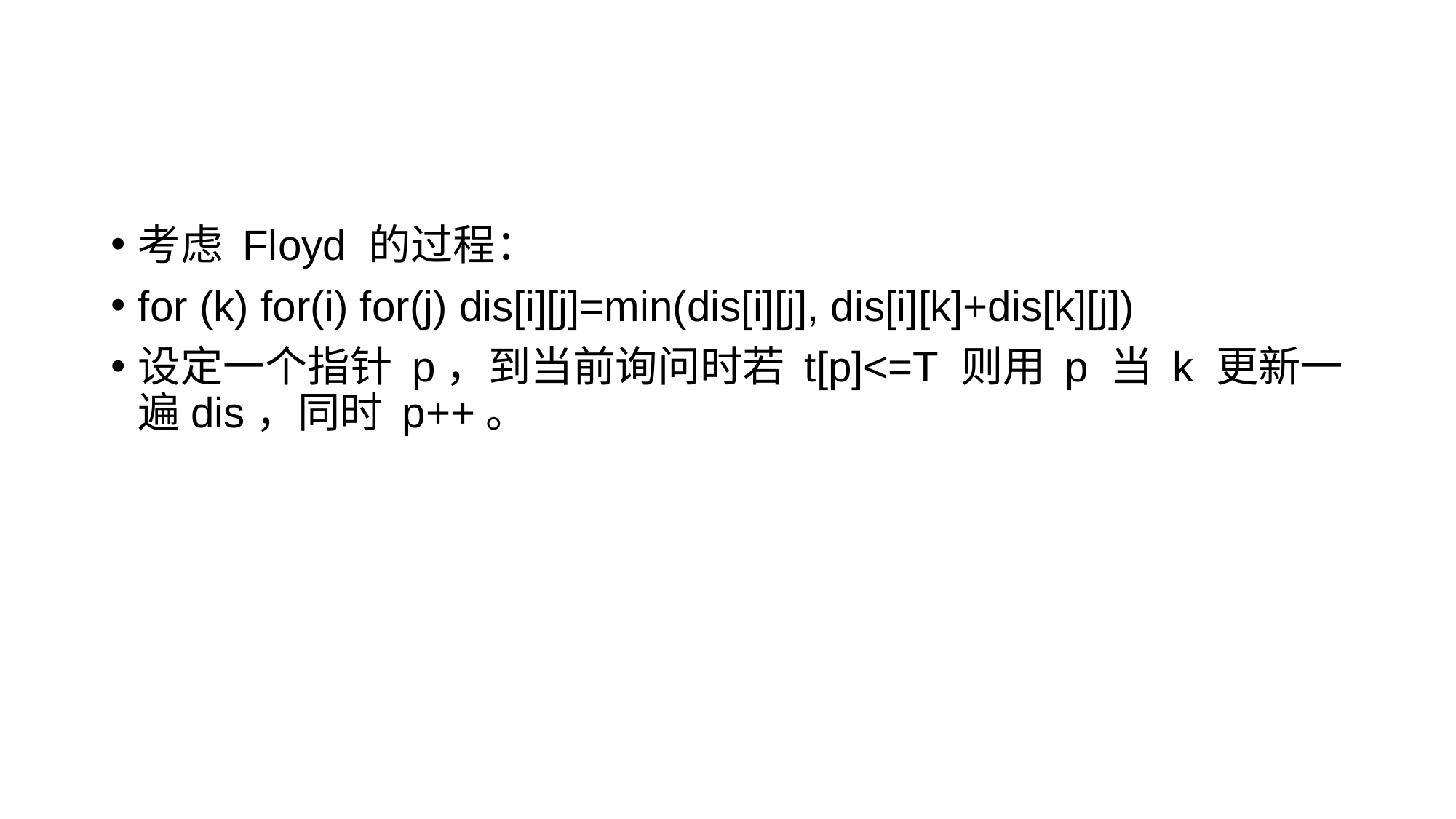

#
考虑 Floyd 的过程：
for (k) for(i) for(j) dis[i][j]=min(dis[i][j], dis[i][k]+dis[k][j])
设定一个指针 p，到当前询问时若 t[p]<=T 则用 p 当 k 更新一遍dis，同时 p++。